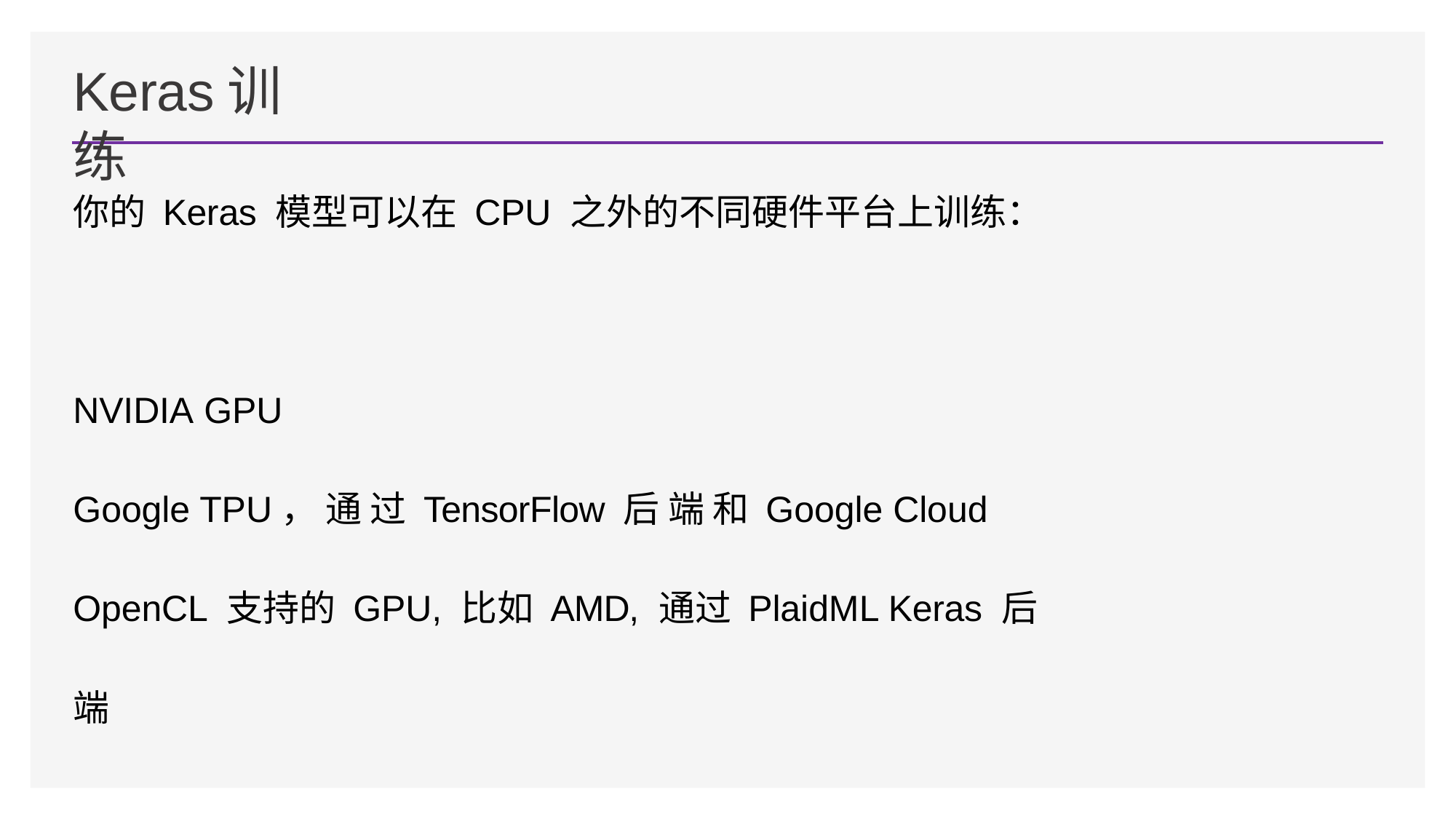

# Keras训练
你的 Keras 模型可以在 CPU 之外的不同硬件平台上训练：
NVIDIA GPU
Google TPU， 通 过 TensorFlow 后 端 和 Google Cloud  OpenCL 支持的 GPU, 比如 AMD, 通过 PlaidML Keras 后端